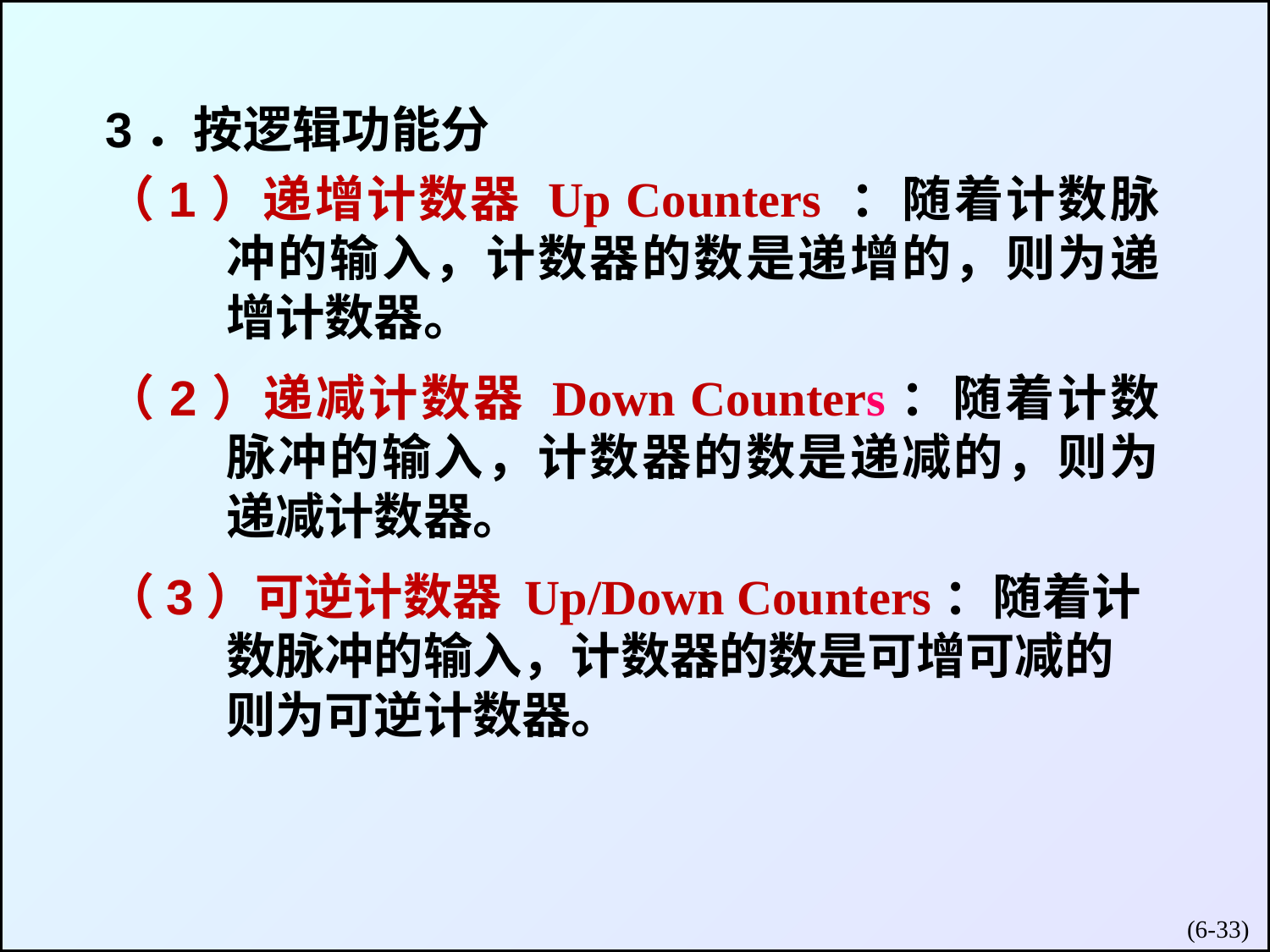

3．按逻辑功能分
（1）递增计数器 Up Counters ：随着计数脉冲的输入，计数器的数是递增的，则为递增计数器。
（2）递减计数器 Down Counters：随着计数脉冲的输入，计数器的数是递减的，则为递减计数器。
（3）可逆计数器 Up/Down Counters：随着计数脉冲的输入，计数器的数是可增可减的则为可逆计数器。
(6-33)